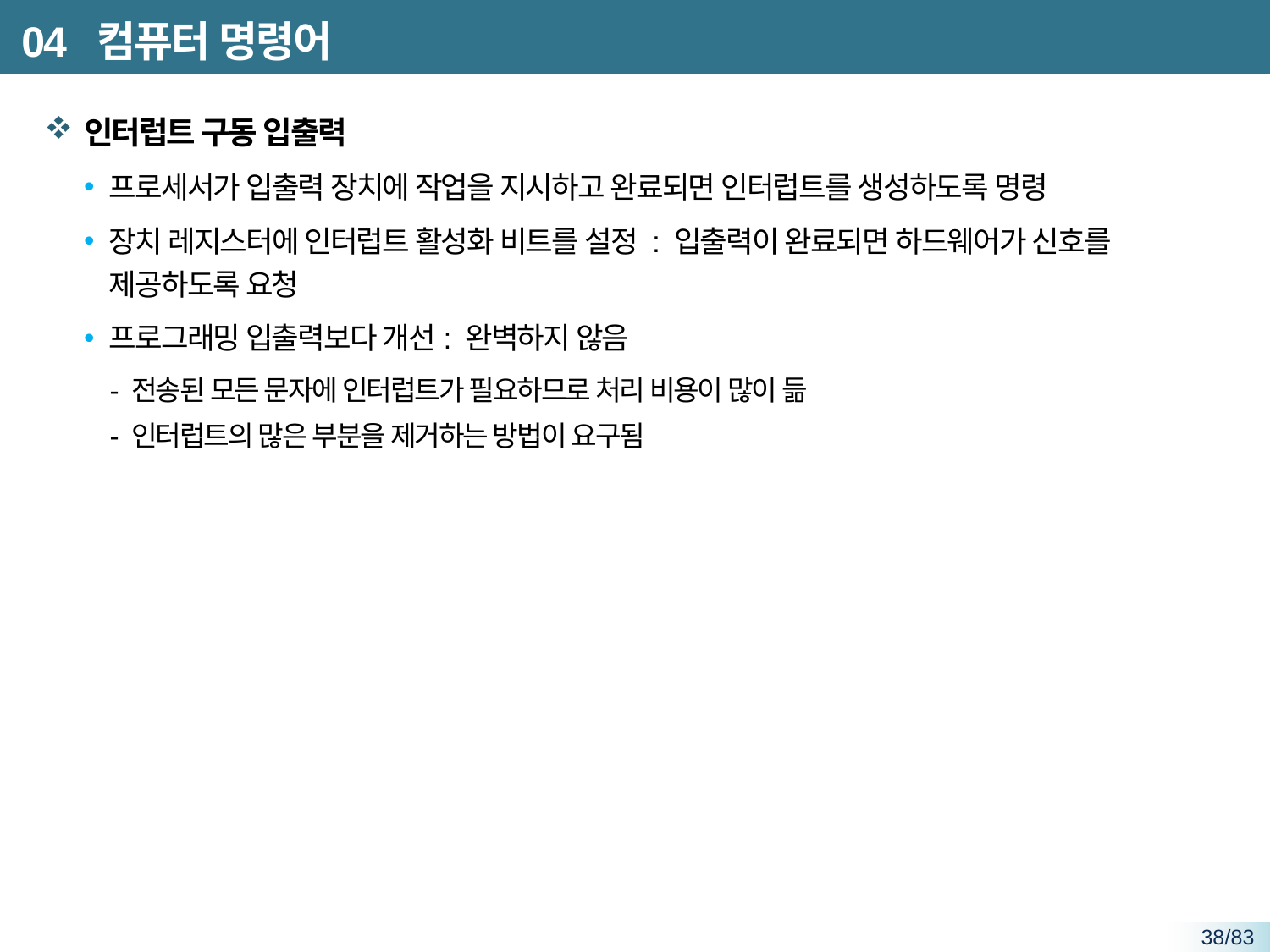

# 04  컴퓨터 명령어
인터럽트 구동 입출력
프로세서가 입출력 장치에 작업을 지시하고 완료되면 인터럽트를 생성하도록 명령
장치 레지스터에 인터럽트 활성화 비트를 설정 : 입출력이 완료되면 하드웨어가 신호를 제공하도록 요청
프로그래밍 입출력보다 개선: 완벽하지 않음
- 전송된 모든 문자에 인터럽트가 필요하므로 처리 비용이 많이 듦
- 인터럽트의 많은 부분을 제거하는 방법이 요구됨